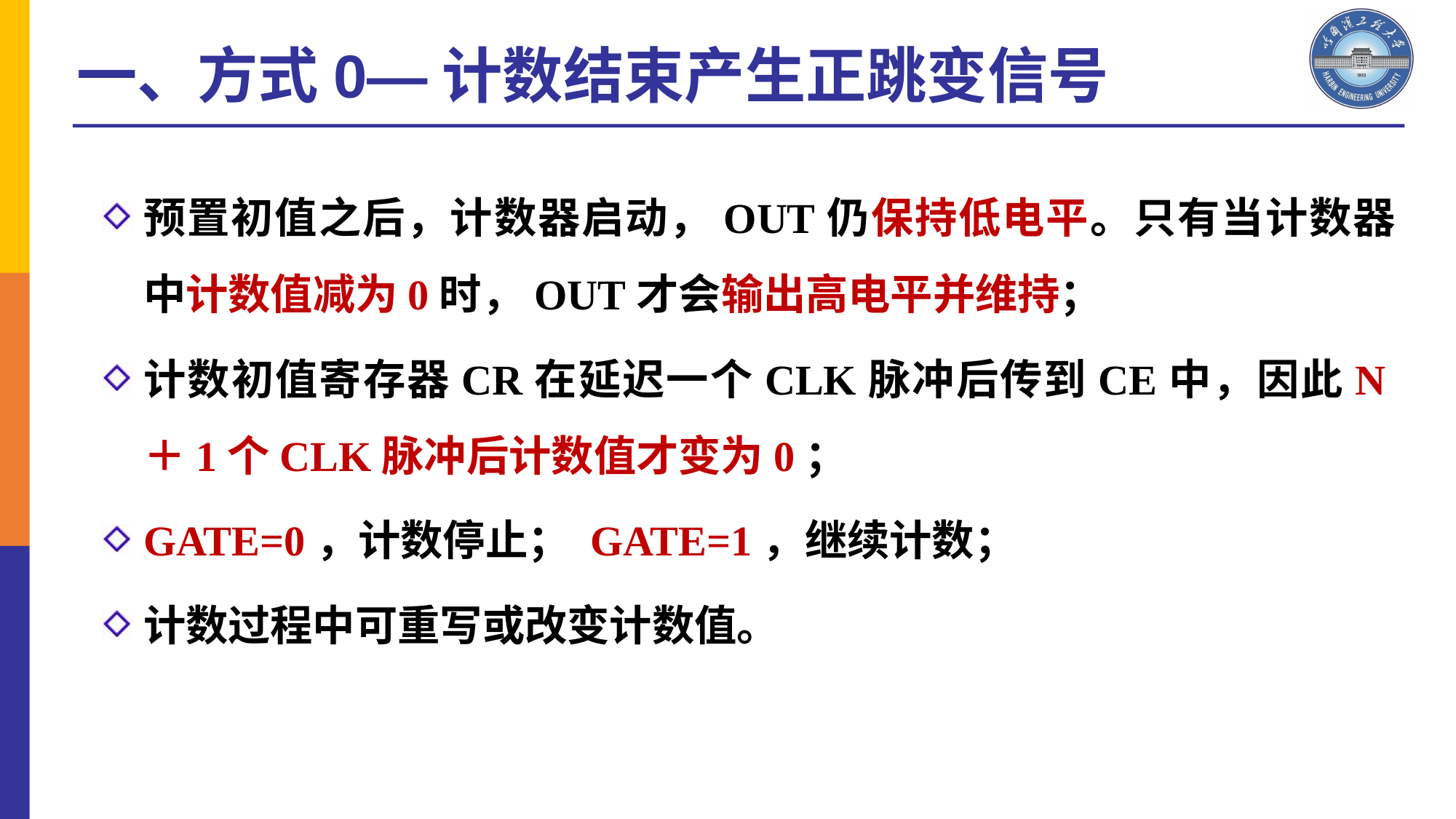

一、方式0—计数结束产生正跳变信号
预置初值之后，计数器启动，OUT仍保持低电平。只有当计数器中计数值减为0时，OUT才会输出高电平并维持；
计数初值寄存器CR在延迟一个CLK脉冲后传到CE中，因此N＋1个CLK脉冲后计数值才变为0；
GATE=0，计数停止； GATE=1，继续计数；
计数过程中可重写或改变计数值。